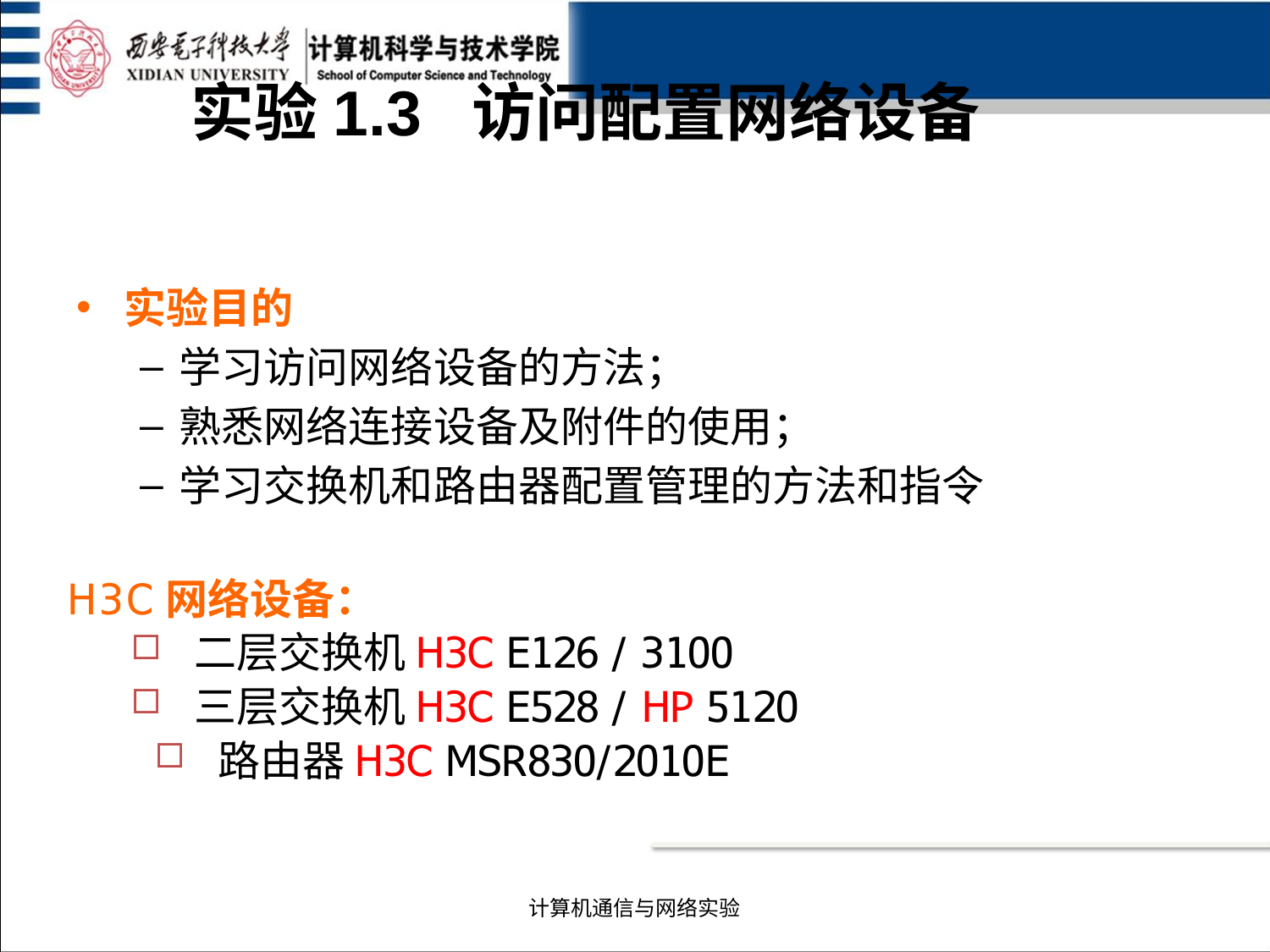

实验1.3  访问配置网络设备
实验目的
学习访问网络设备的方法；
熟悉网络连接设备及附件的使用；
学习交换机和路由器配置管理的方法和指令
H3C网络设备：
二层交换机H3C E126 / 3100
三层交换机H3C E528 / HP 5120
路由器H3C MSR830/2010E
计算机通信与网络实验